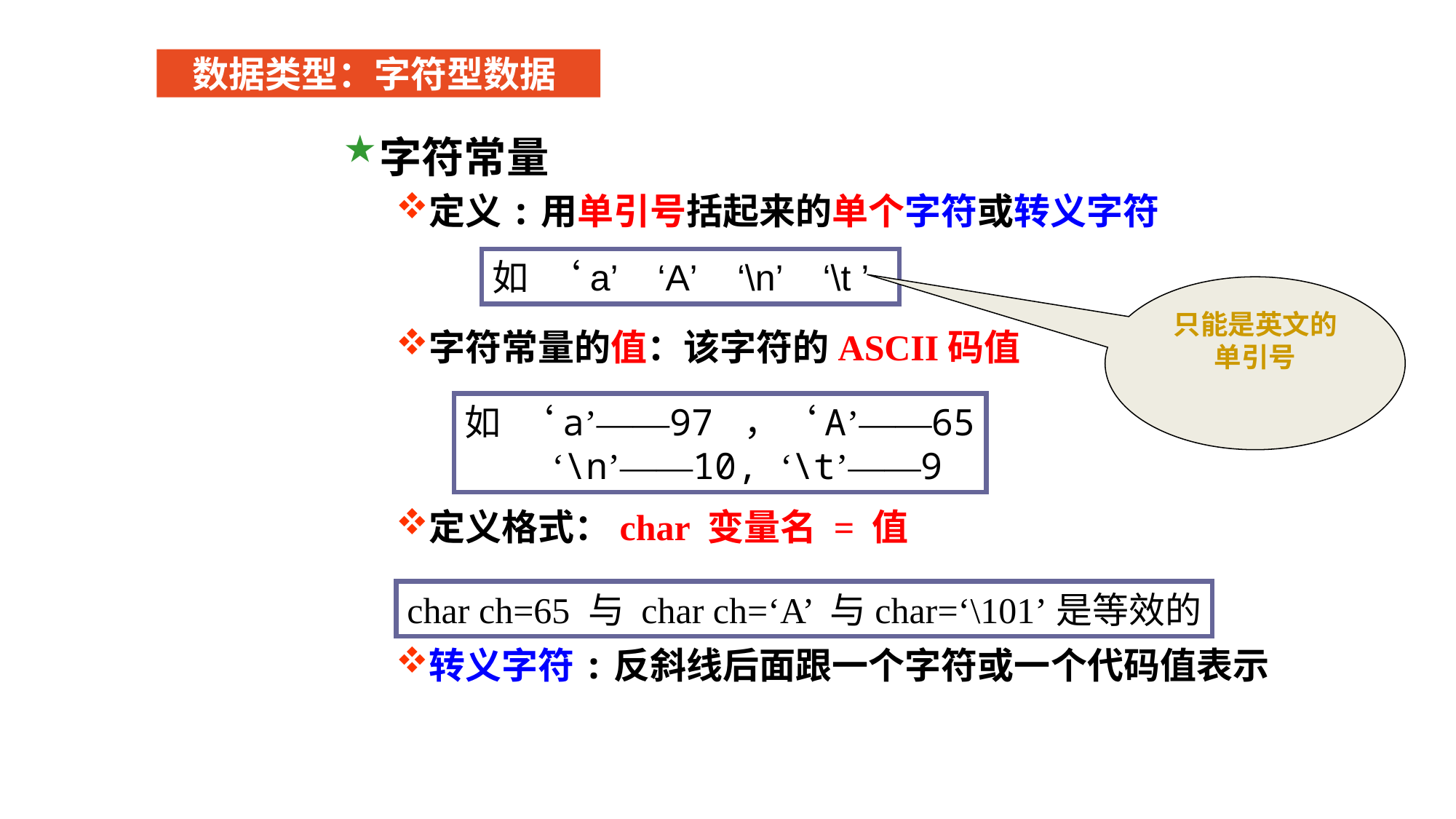

数据类型：字符型数据
字符常量
定义:用单引号括起来的单个字符或转义字符

字符常量的值：该字符的ASCII码值

定义格式：char 变量名 = 值

转义字符:反斜线后面跟一个字符或一个代码值表示
如  ‘a’    ‘A’    ‘\n’    ‘\t ’
只能是英文的单引号
如  ‘a’——97 ，‘A’——65
    ‘\n’——10, ‘\t’——9
char ch=65 与 char ch=‘A’ 与char=‘\101’是等效的